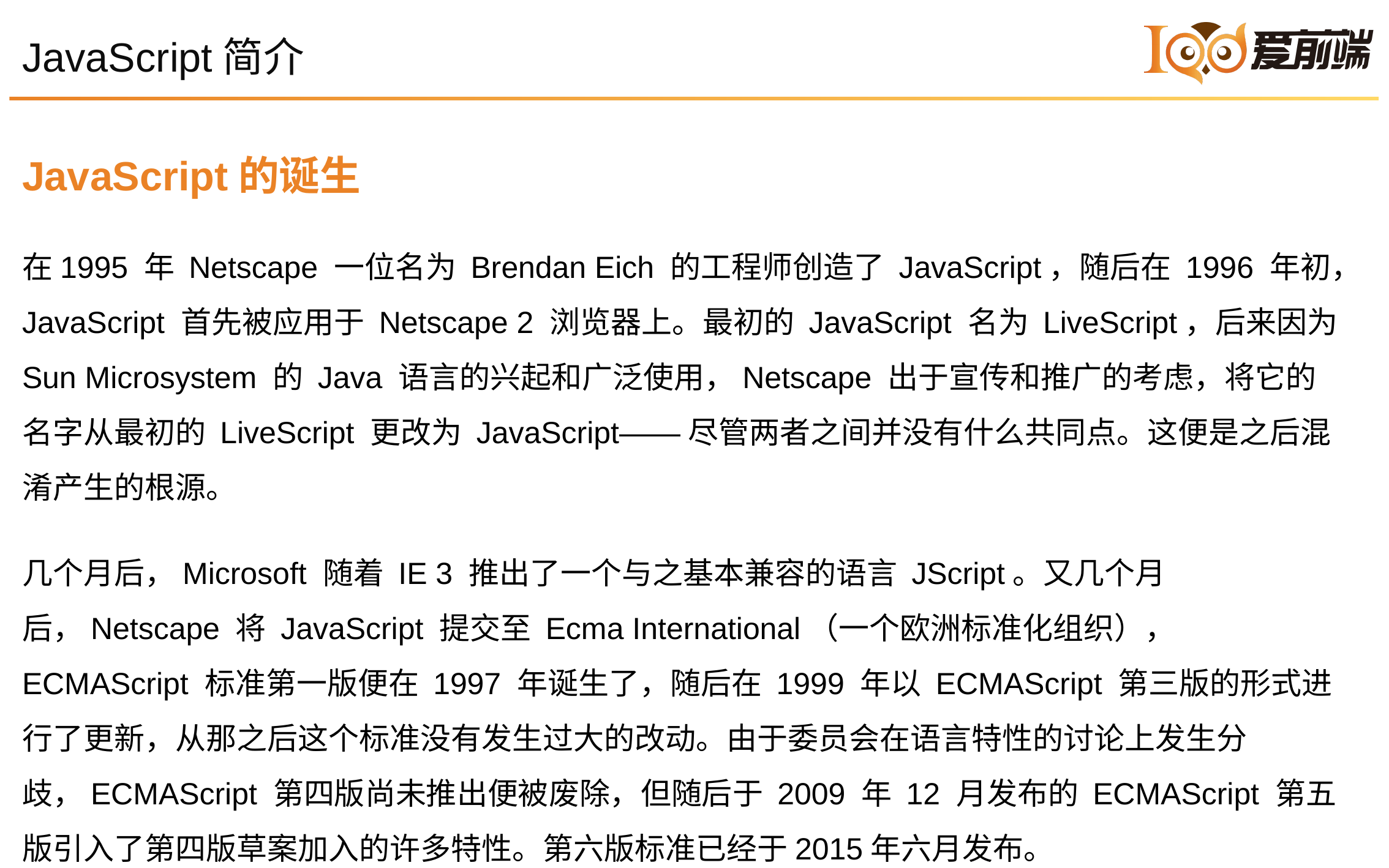

1
JavaScript简介

JavaScript的诞生
在1995 年 Netscape 一位名为 Brendan Eich 的工程师创造了 JavaScript，随后在 1996 年初，JavaScript 首先被应用于 Netscape 2 浏览器上。最初的 JavaScript 名为 LiveScript，后来因为 Sun Microsystem 的 Java 语言的兴起和广泛使用，Netscape 出于宣传和推广的考虑，将它的名字从最初的 LiveScript 更改为 JavaScript——尽管两者之间并没有什么共同点。这便是之后混淆产生的根源。
几个月后，Microsoft 随着 IE 3 推出了一个与之基本兼容的语言 JScript。又几个月后，Netscape 将 JavaScript 提交至 Ecma International（一个欧洲标准化组织）， ECMAScript 标准第一版便在 1997 年诞生了，随后在 1999 年以 ECMAScript 第三版的形式进行了更新，从那之后这个标准没有发生过大的改动。由于委员会在语言特性的讨论上发生分歧，ECMAScript 第四版尚未推出便被废除，但随后于 2009 年 12 月发布的 ECMAScript 第五版引入了第四版草案加入的许多特性。第六版标准已经于2015年六月发布。